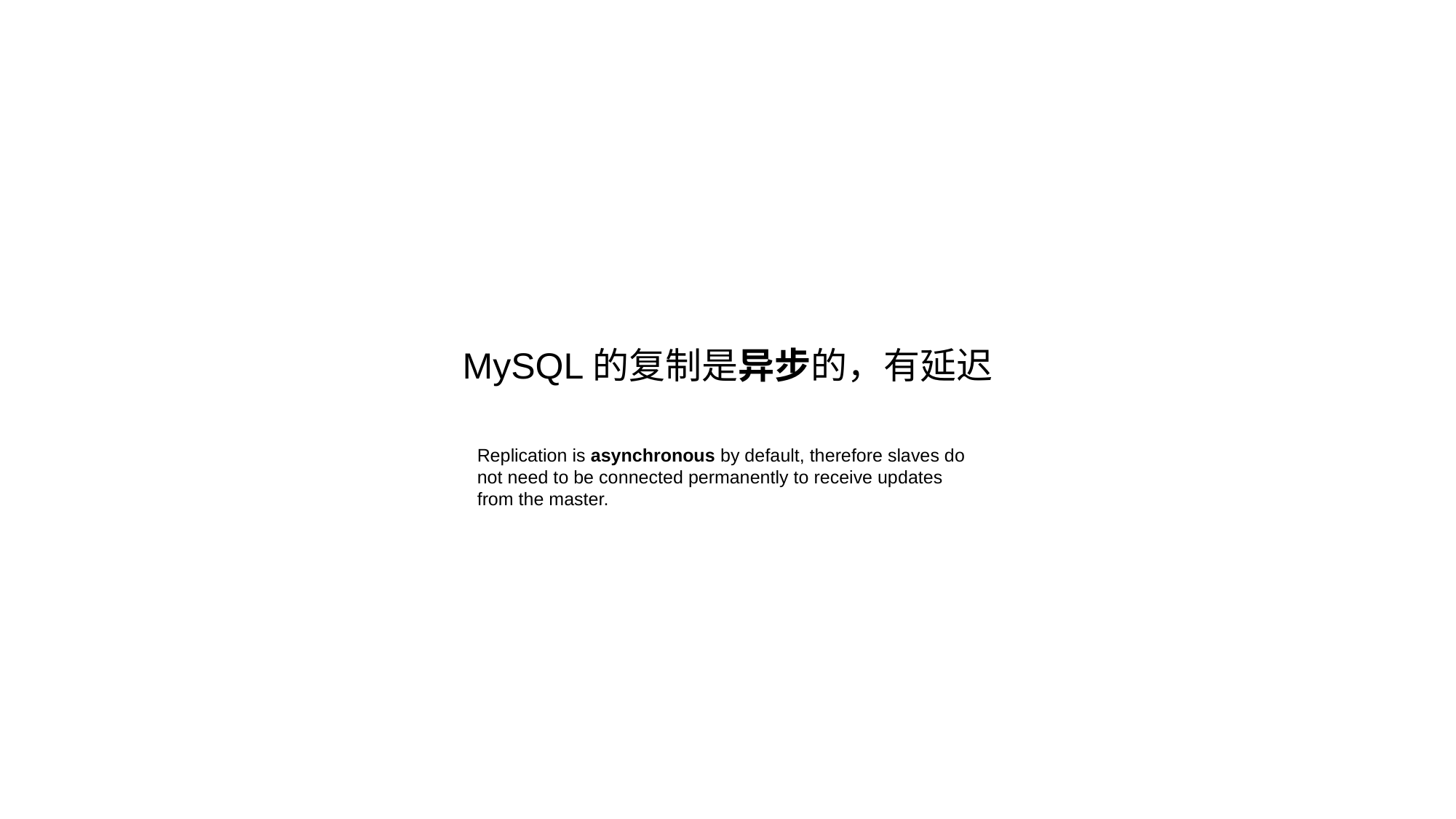

MySQL的复制是异步的，有延迟
Replication is asynchronous by default, therefore slaves do not need to be connected permanently to receive updates from the master.